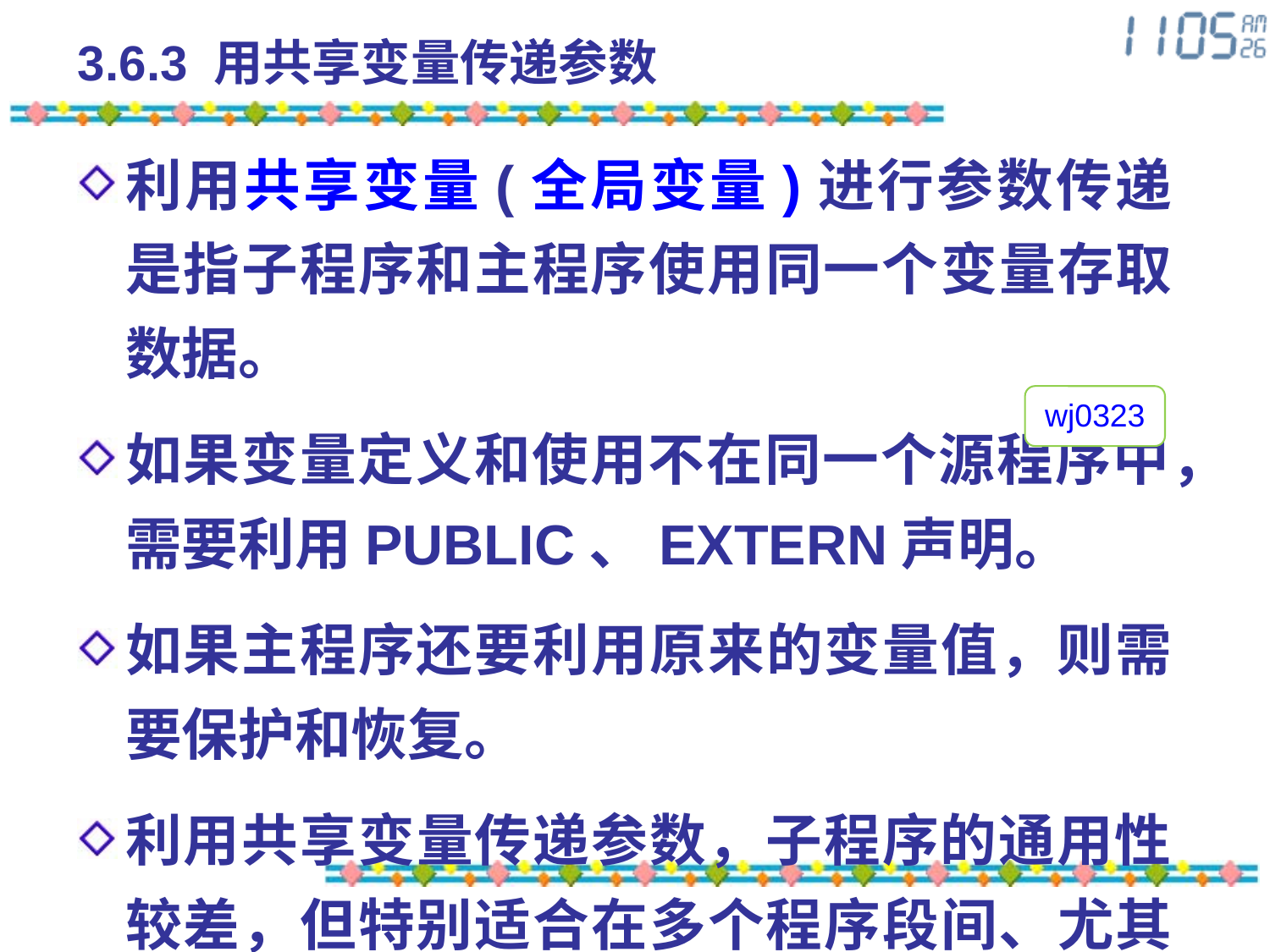

# 3.6.3 用共享变量传递参数
利用共享变量(全局变量)进行参数传递是指子程序和主程序使用同一个变量存取数据。
如果变量定义和使用不在同一个源程序中，需要利用PUBLIC、EXTERN声明。
如果主程序还要利用原来的变量值，则需要保护和恢复。
利用共享变量传递参数，子程序的通用性较差，但特别适合在多个程序段间、尤其在不同的程序模块间传递数据
wj0323